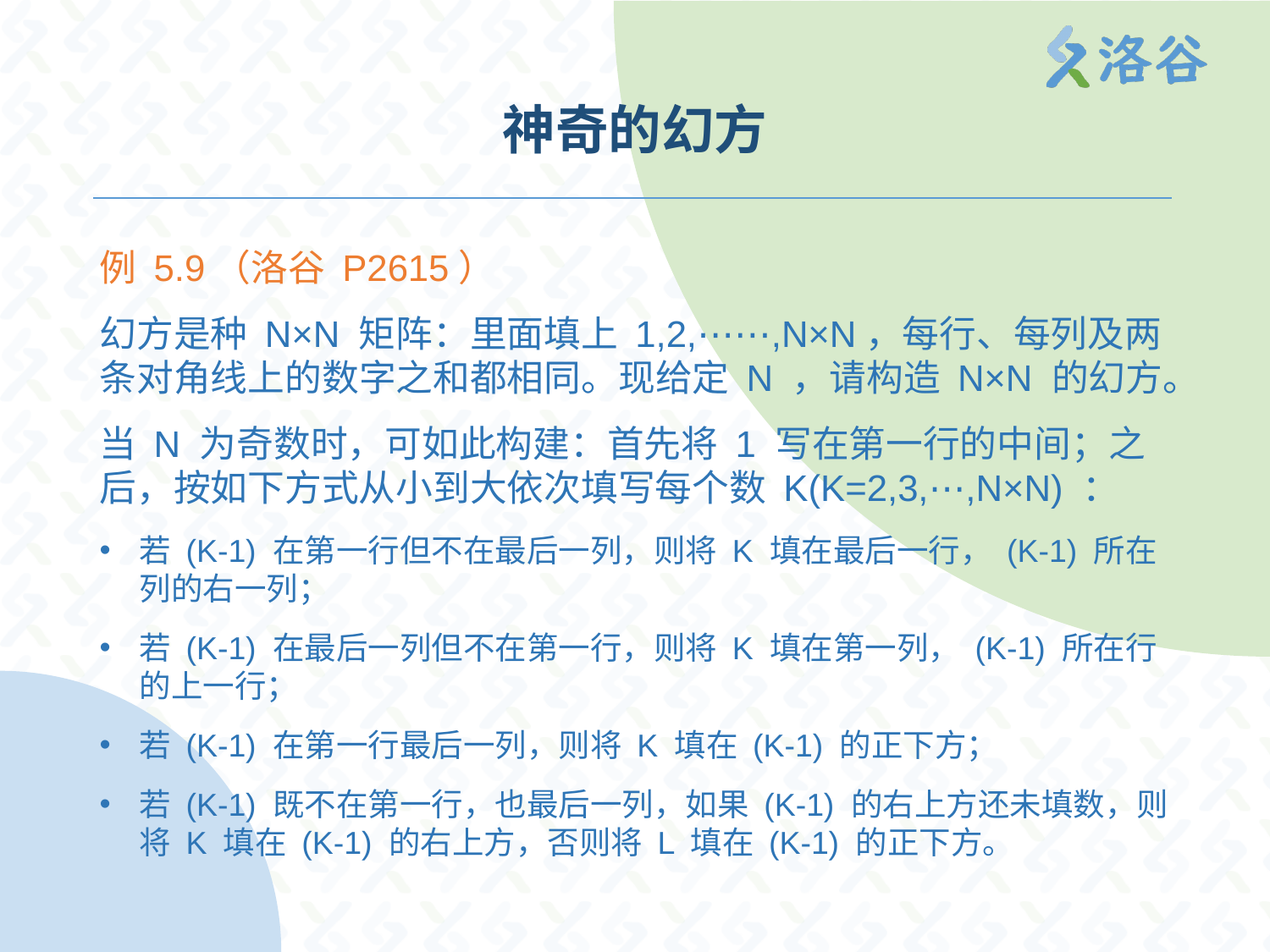

# 神奇的幻方
例 5.9（洛谷 P2615）
幻方是种 N×N 矩阵：里面填上 1,2,⋯⋯,N×N，每行、每列及两条对角线上的数字之和都相同。现给定 N ，请构造 N×N 的幻方。
当 N 为奇数时，可如此构建：首先将 1 写在第一行的中间；之后，按如下方式从小到大依次填写每个数 K(K=2,3,⋯,N×N) ：
若 (K-1) 在第一行但不在最后一列，则将 K 填在最后一行， (K-1) 所在列的右一列；
若 (K-1) 在最后一列但不在第一行，则将 K 填在第一列， (K-1) 所在行的上一行；
若 (K-1) 在第一行最后一列，则将 K 填在 (K-1) 的正下方；
若 (K-1) 既不在第一行，也最后一列，如果 (K-1) 的右上方还未填数，则将 K 填在 (K-1) 的右上方，否则将 L 填在 (K-1) 的正下方。